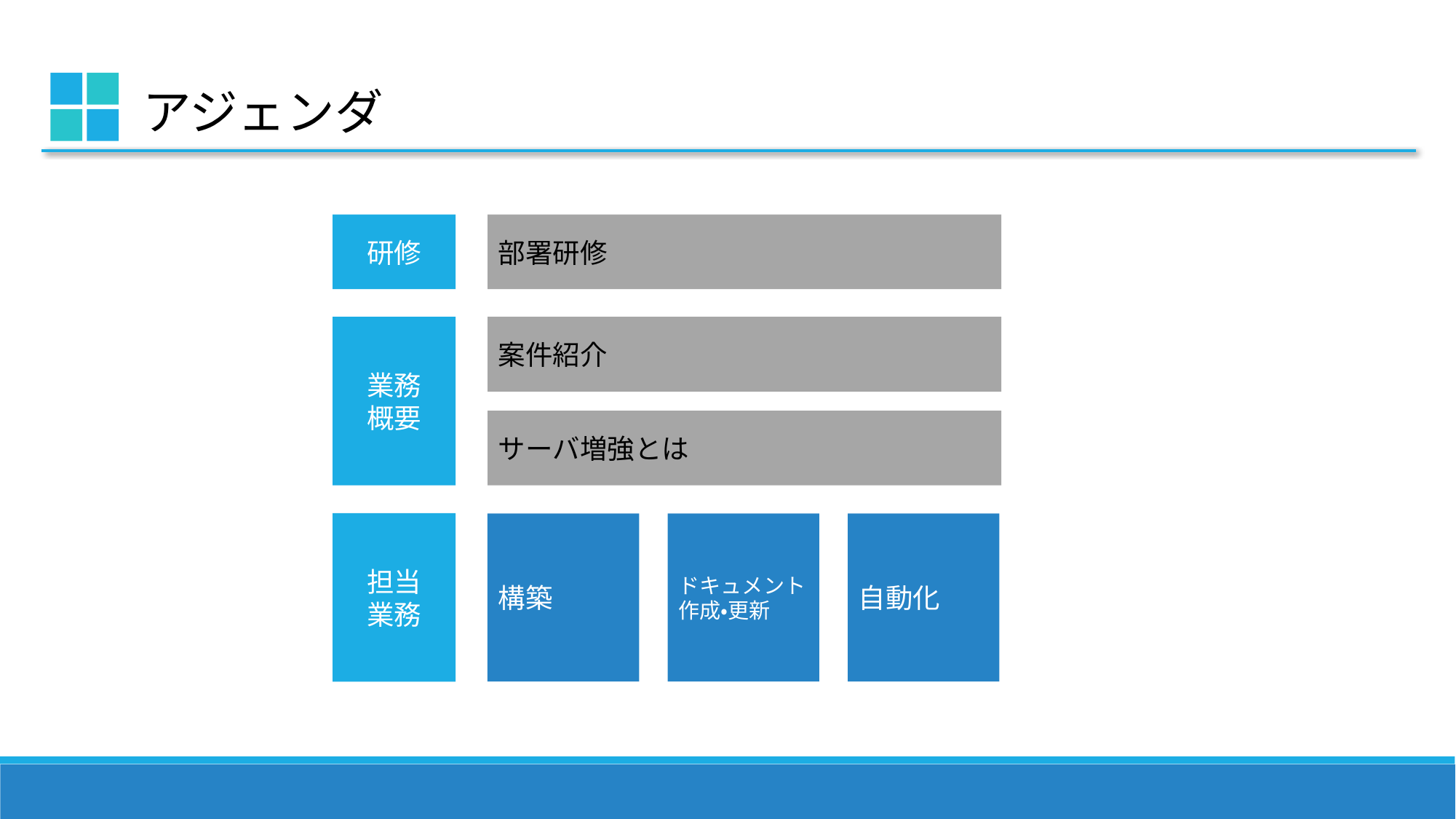

アジェンダ
研修
部署研修
業務
概要
案件紹介
サーバ増強とは
担当
業務
構築
ドキュメント作成・更新
自動化